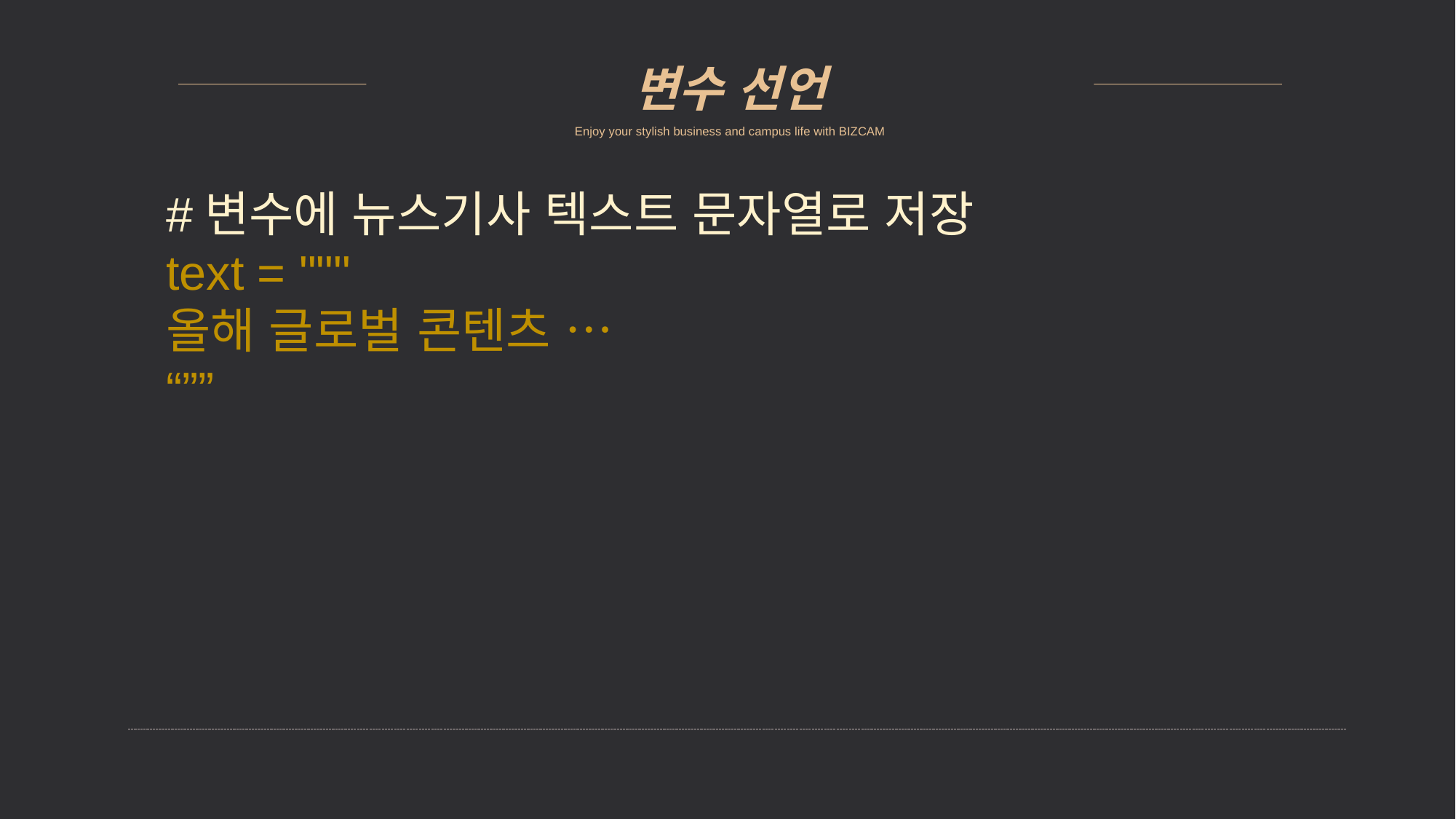

변수 선언
Enjoy your stylish business and campus life with BIZCAM
#변수에 뉴스기사 텍스트 문자열로 저장
text = """
올해 글로벌 콘텐츠 …
“””